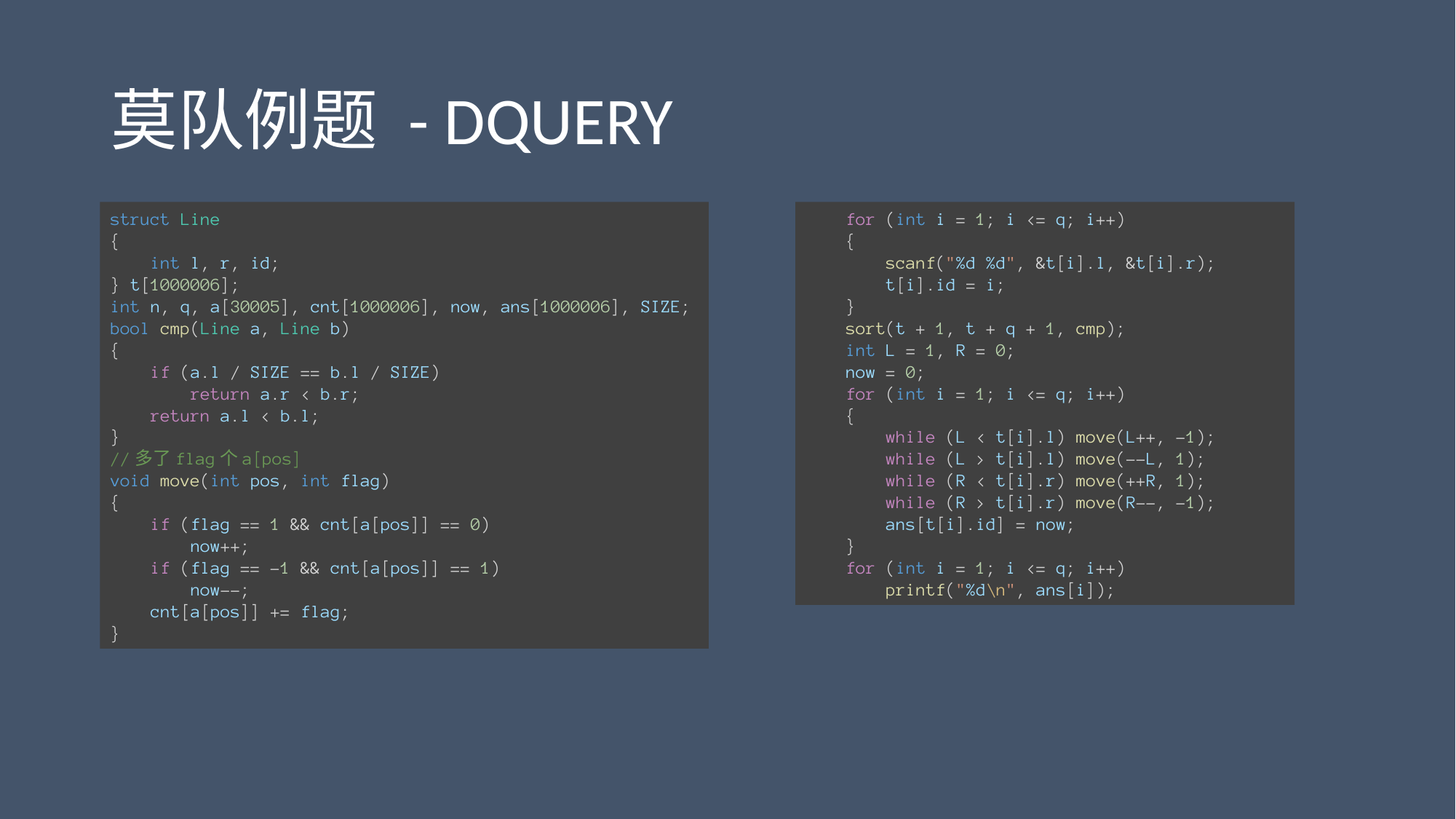

# 莫队例题 - DQUERY
struct Line
{
    int l, r, id;
} t[1000006];
int n, q, a[30005], cnt[1000006], now, ans[1000006], SIZE;
bool cmp(Line a, Line b)
{
    if (a.l / SIZE == b.l / SIZE)
        return a.r < b.r;
    return a.l < b.l;
}
//多了flag个a[pos]
void move(int pos, int flag)
{
    if (flag == 1 && cnt[a[pos]] == 0)
        now++;
    if (flag == -1 && cnt[a[pos]] == 1)
        now--;
    cnt[a[pos]] += flag;
}
    for (int i = 1; i <= q; i++)
    {
        scanf("%d %d", &t[i].l, &t[i].r);
        t[i].id = i;
    }
    sort(t + 1, t + q + 1, cmp);
    int L = 1, R = 0;
    now = 0;
    for (int i = 1; i <= q; i++)
    {
        while (L < t[i].l) move(L++, -1);
        while (L > t[i].l) move(--L, 1);
        while (R < t[i].r) move(++R, 1);
        while (R > t[i].r) move(R--, -1);
        ans[t[i].id] = now;
    }
    for (int i = 1; i <= q; i++)
        printf("%d\n", ans[i]);